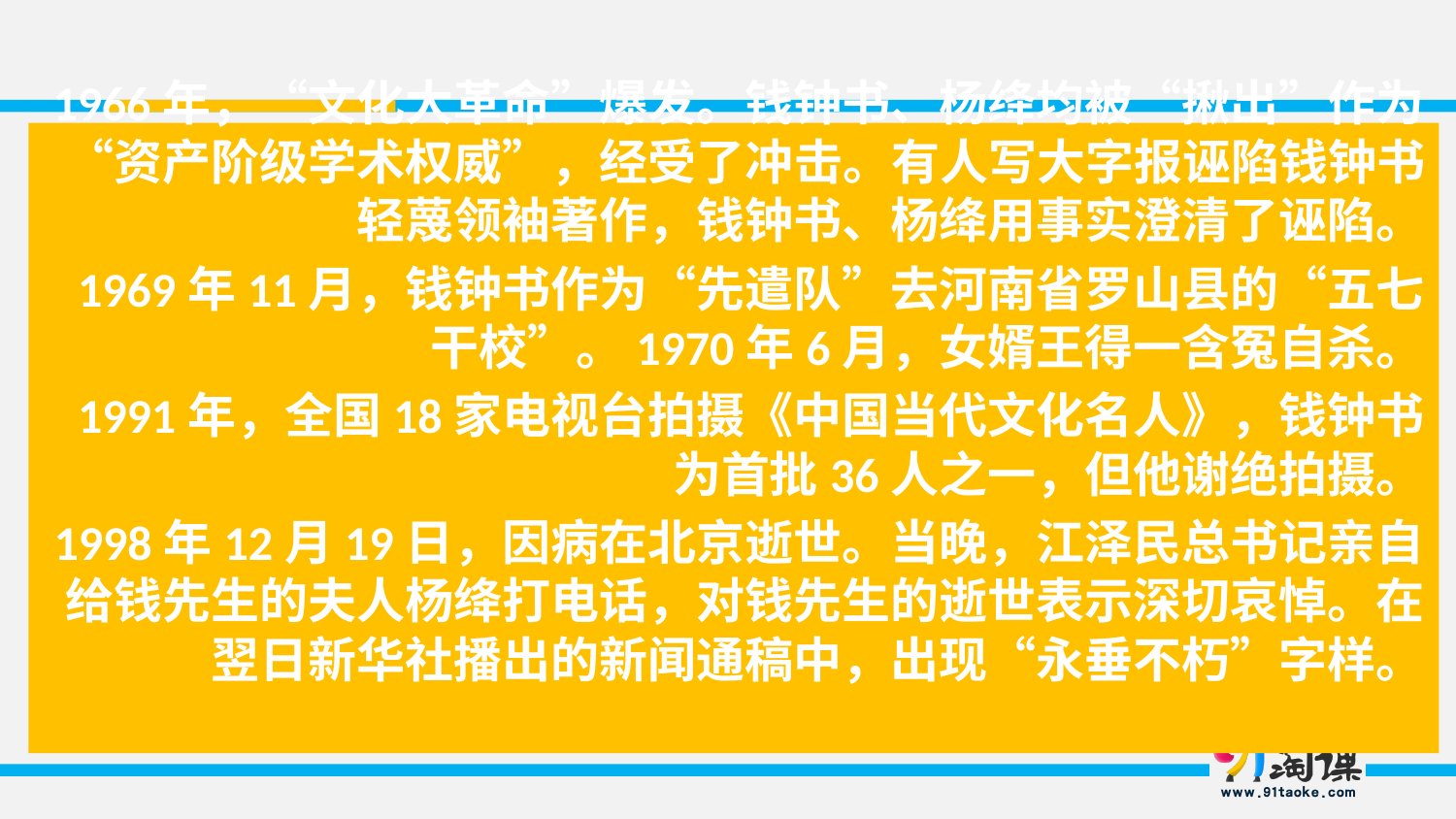

1966年，“文化大革命”爆发。钱钟书、杨绛均被“揪出”作为“资产阶级学术权威”，经受了冲击。有人写大字报诬陷钱钟书轻蔑领袖著作，钱钟书、杨绛用事实澄清了诬陷。
1969年11月，钱钟书作为“先遣队”去河南省罗山县的“五七干校”。1970年6月，女婿王得一含冤自杀。
1991年，全国18家电视台拍摄《中国当代文化名人》，钱钟书为首批36人之一，但他谢绝拍摄。
1998年12月19日，因病在北京逝世。当晚，江泽民总书记亲自给钱先生的夫人杨绛打电话，对钱先生的逝世表示深切哀悼。在翌日新华社播出的新闻通稿中，出现“永垂不朽”字样。